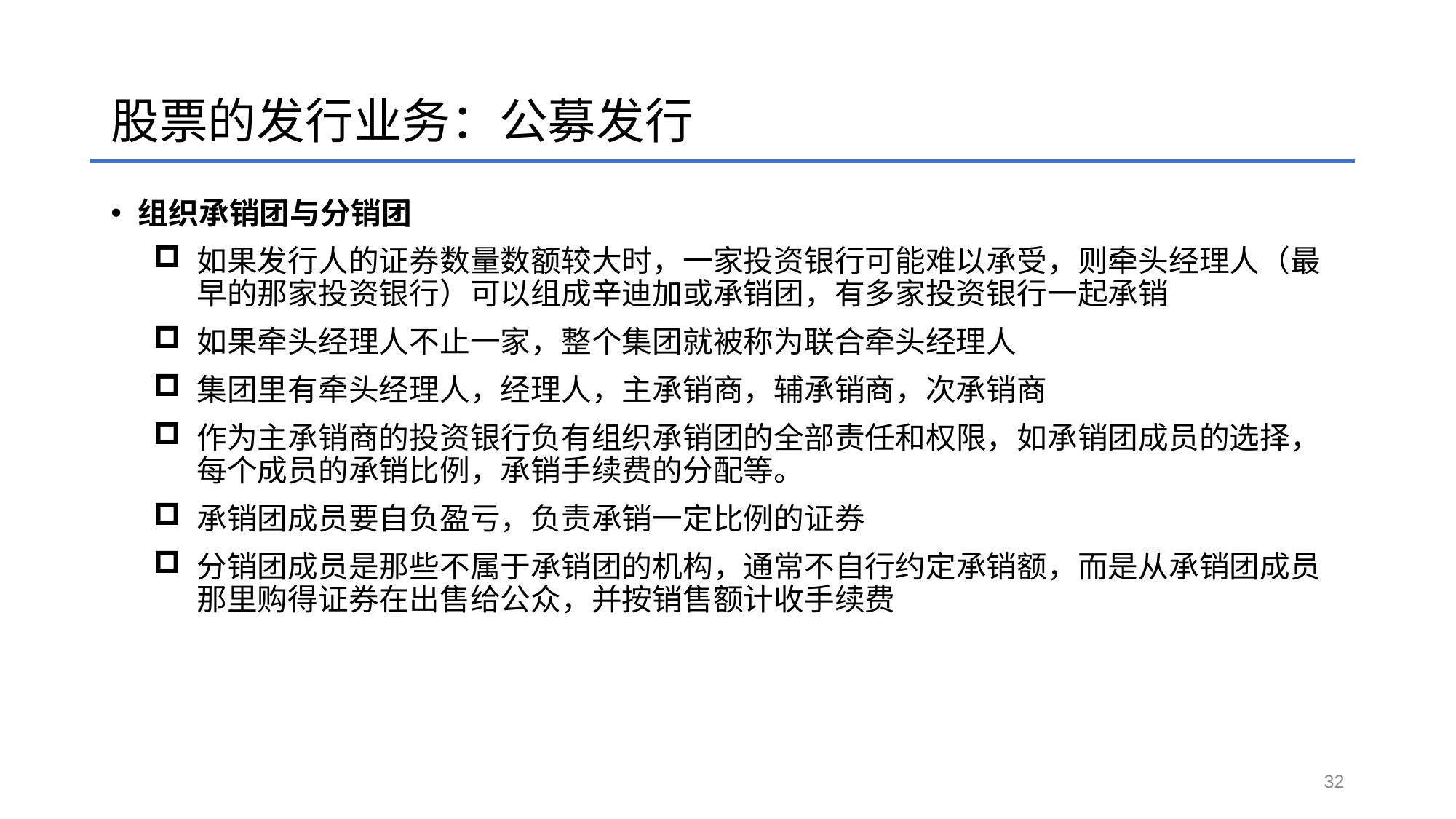

# 股票的发行业务：公募发行
组织承销团与分销团
如果发行人的证券数量数额较大时，一家投资银行可能难以承受，则牵头经理人（最早的那家投资银行）可以组成辛迪加或承销团，有多家投资银行一起承销
如果牵头经理人不止一家，整个集团就被称为联合牵头经理人
集团里有牵头经理人，经理人，主承销商，辅承销商，次承销商
作为主承销商的投资银行负有组织承销团的全部责任和权限，如承销团成员的选择，每个成员的承销比例，承销手续费的分配等。
承销团成员要自负盈亏，负责承销一定比例的证券
分销团成员是那些不属于承销团的机构，通常不自行约定承销额，而是从承销团成员那里购得证券在出售给公众，并按销售额计收手续费

32